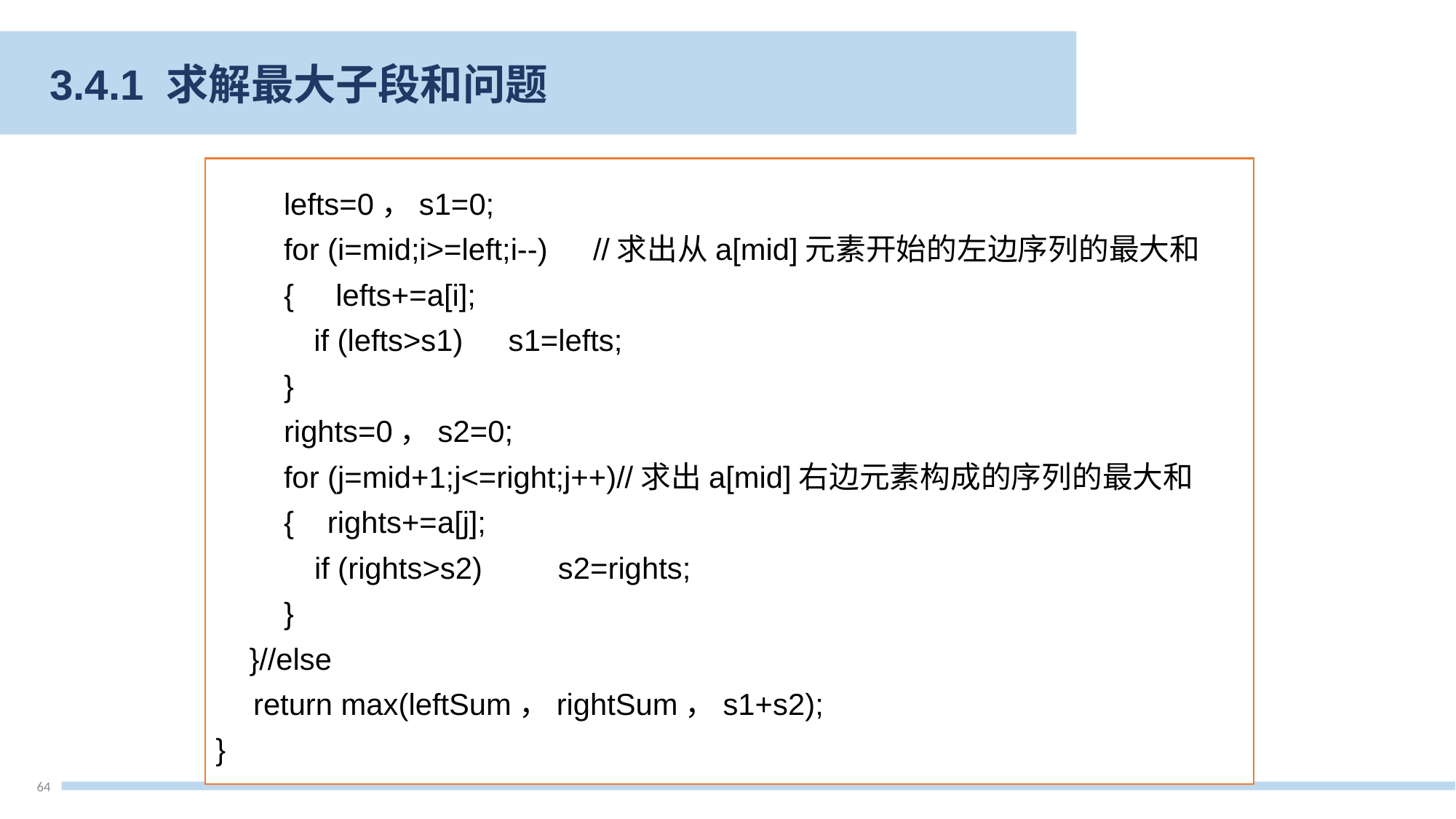

3.4.1 求解最大子段和问题
　　lefts=0，s1=0;
　　for (i=mid;i>=left;i--)　//求出从a[mid]元素开始的左边序列的最大和
　　{     lefts+=a[i];
　         if (lefts>s1)　s1=lefts;
　　}
　　rights=0，s2=0;
　　for (j=mid+1;j<=right;j++)//求出a[mid]右边元素构成的序列的最大和
　　{    rights+=a[j];
     　   if (rights>s2)　　s2=rights;
　　}
    }//else
　return max(leftSum，rightSum，s1+s2);
}
64